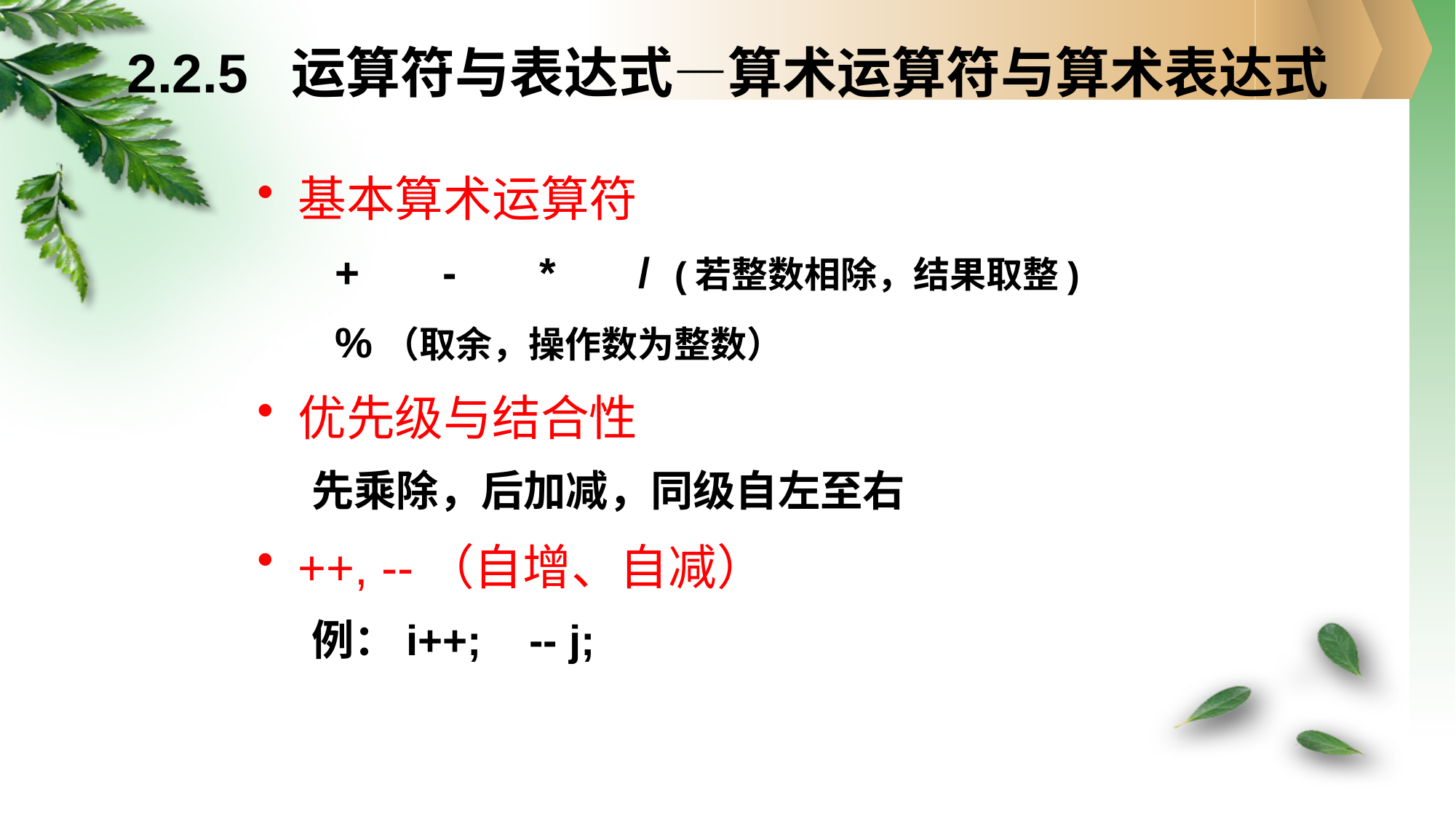

# 2.2.5  运算符与表达式—算术运算符与算术表达式
基本算术运算符
  +       -       *       /  (若整数相除，结果取整)
  %（取余，操作数为整数）
优先级与结合性
先乘除，后加减，同级自左至右
++, --（自增、自减）
例：i++;    -- j;